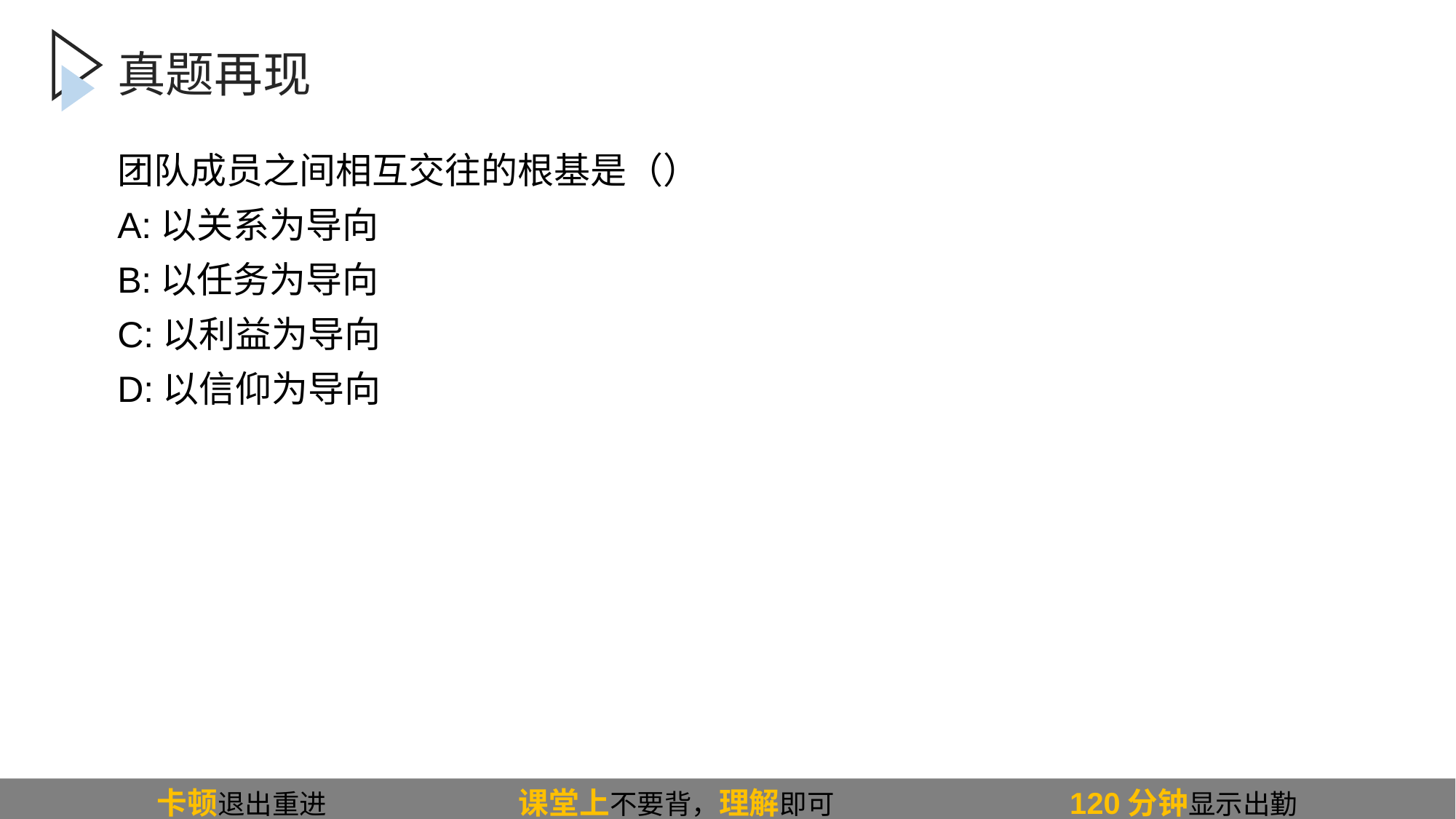

# 真题再现
团队成员之间相互交往的根基是（）
A:以关系为导向
B:以任务为导向
C:以利益为导向
D:以信仰为导向